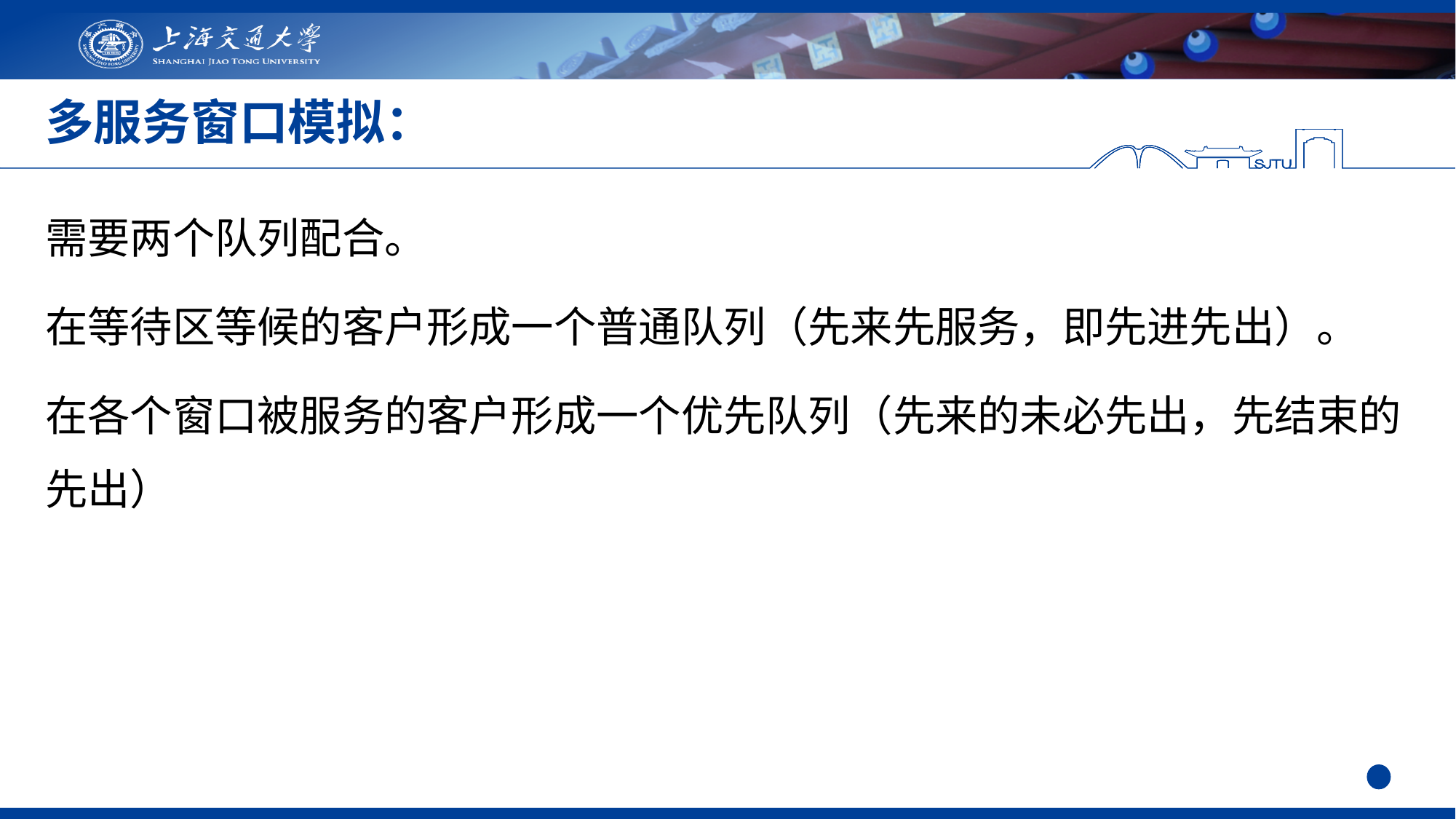

# 多服务窗口模拟：
需要两个队列配合。
在等待区等候的客户形成一个普通队列（先来先服务，即先进先出）。
在各个窗口被服务的客户形成一个优先队列（先来的未必先出，先结束的先出）